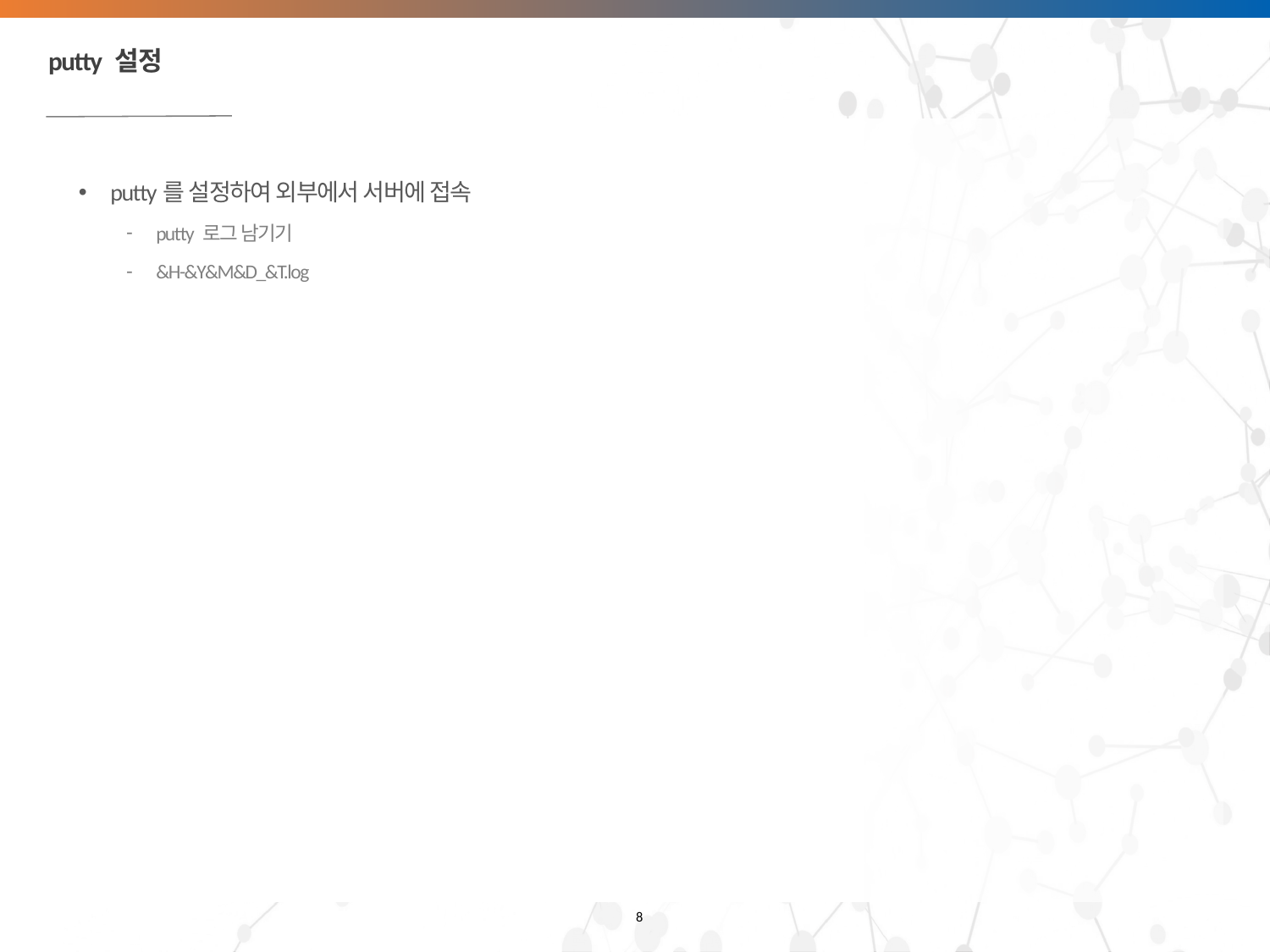

# putty 설정

putty를 설정하여 외부에서 서버에 접속
putty 로그 남기기
&H-&Y&M&D_&T.log

8